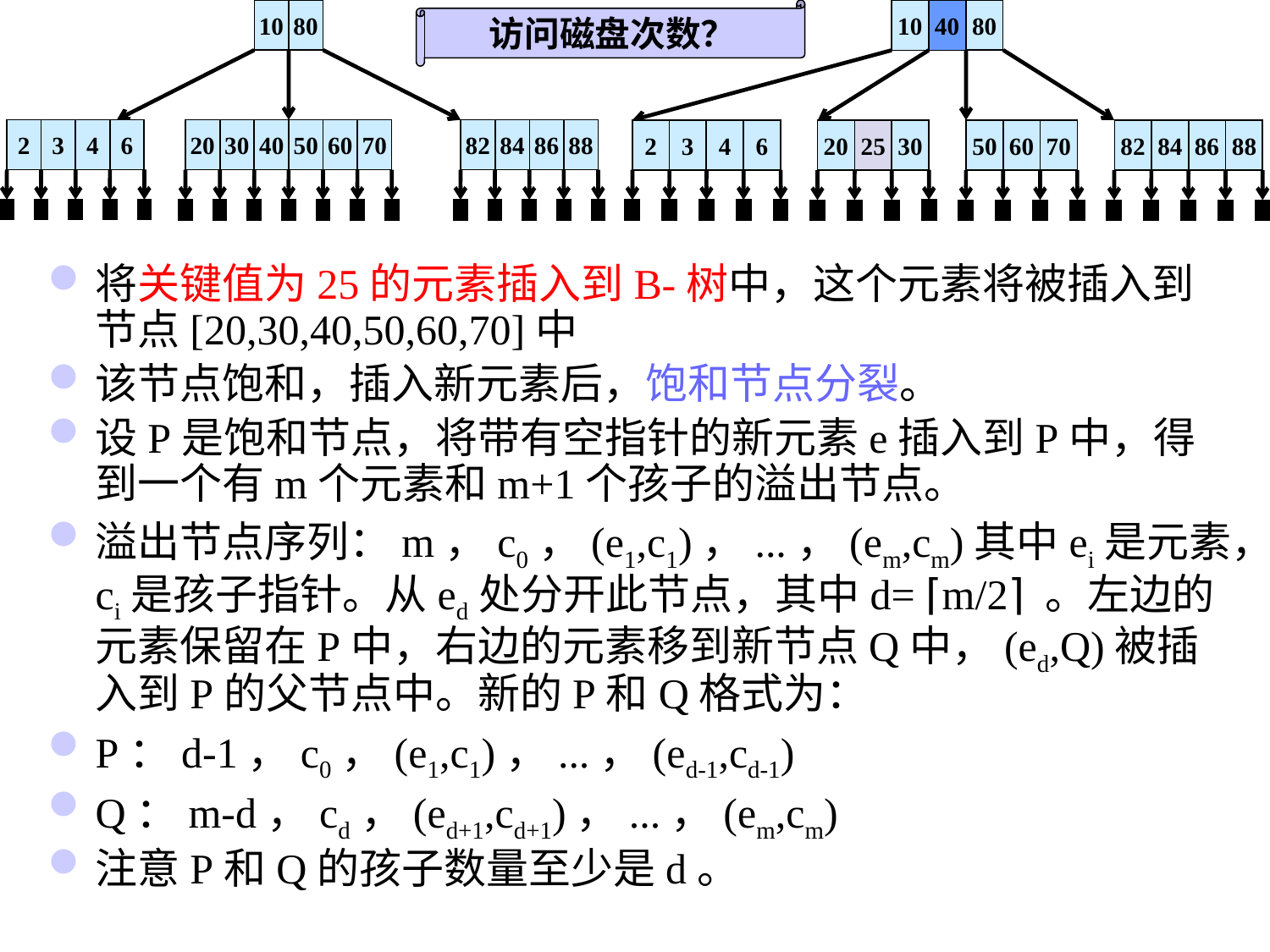

10
80

2
3
4
6
20
30
40
50
60
70
82
84
86
88

访问磁盘次数？
80
10
40

2
3
4
6
20
25
30
50
60
70
82
84
86
88

10.4.6  B-树的插入

61

将关键值为25的元素插入到B-树中，这个元素将被插入到节点[20,30,40,50,60,70]中
该节点饱和，插入新元素后，饱和节点分裂。
设P是饱和节点，将带有空指针的新元素e插入到P中，得到一个有m个元素和m+1个孩子的溢出节点。
溢出节点序列：m，c0，(e1,c1)，...，(em,cm)其中ei是元素，ci是孩子指针。从ed处分开此节点，其中d= ⌈m/2⌉ 。左边的元素保留在P中，右边的元素移到新节点Q中，(ed,Q)被插入到P的父节点中。新的P和Q格式为：
P：d-1，c0，(e1,c1)，...，(ed-1,cd-1)
Q：m-d，cd，(ed+1,cd+1)，...，(em,cm)
注意P和Q的孩子数量至少是d。